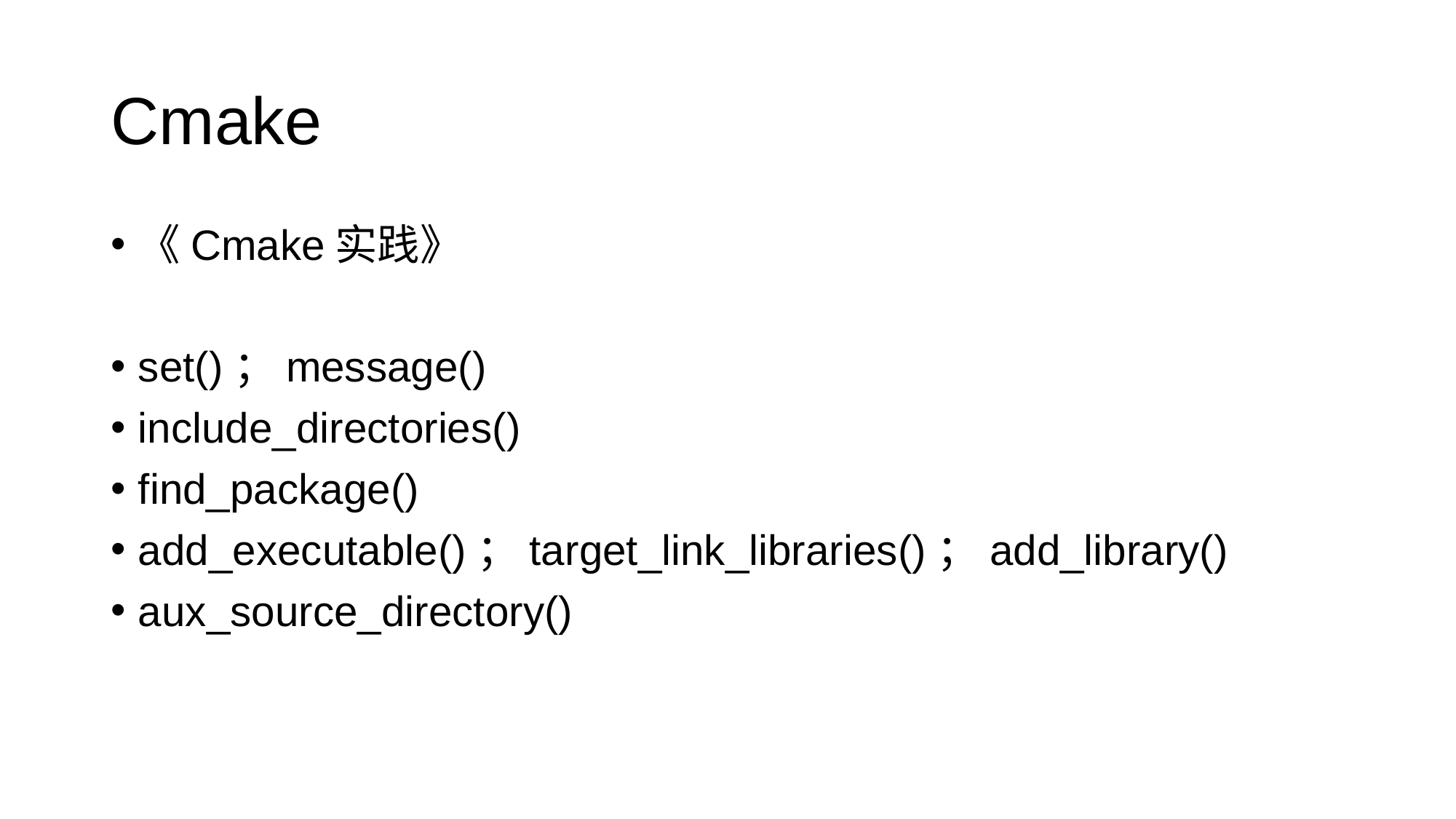

# Cmake
《Cmake实践》

set()；message()
include_directories()
find_package()
add_executable()；target_link_libraries()；add_library()
aux_source_directory()